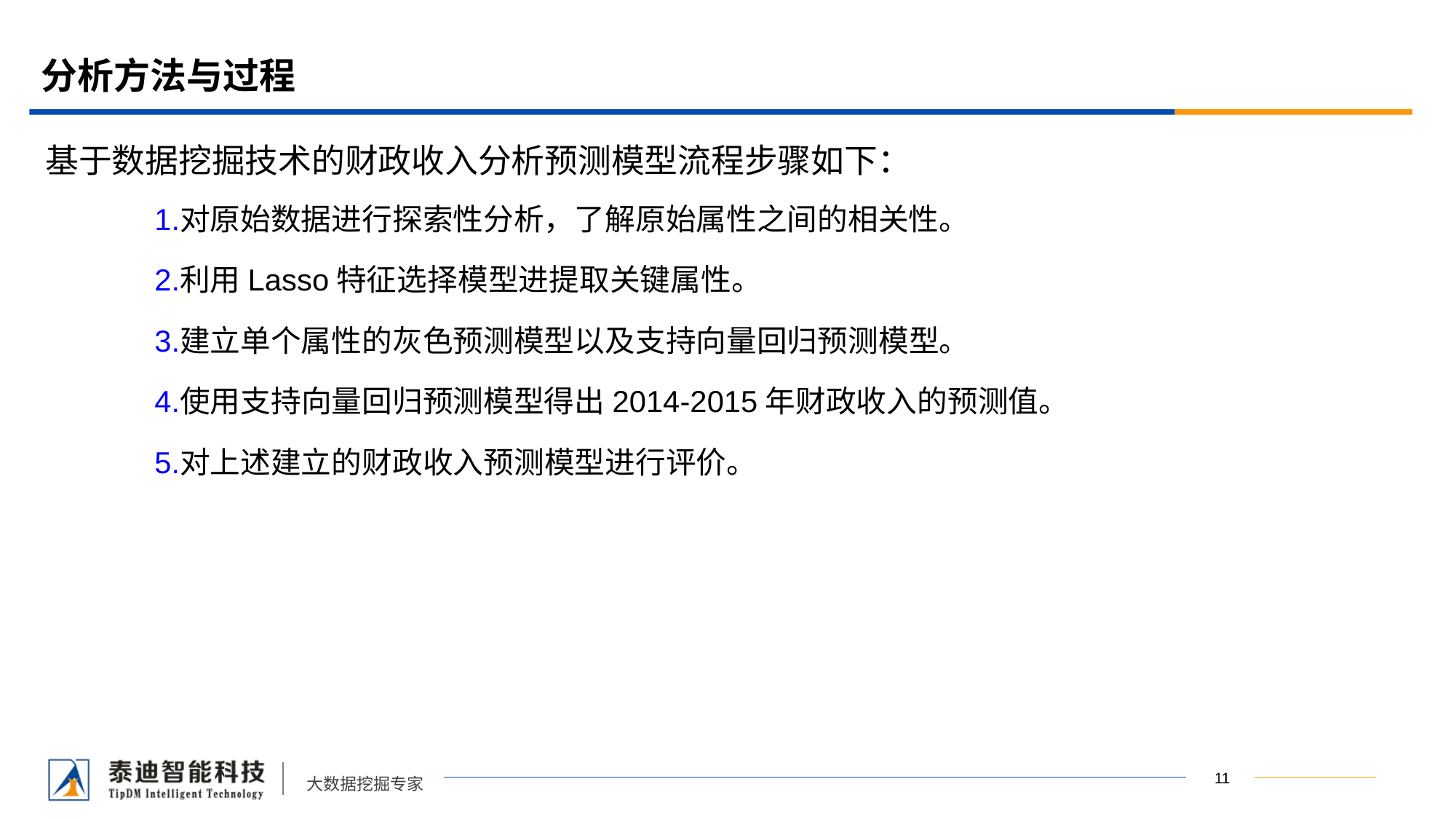

# 分析方法与过程
基于数据挖掘技术的财政收入分析预测模型流程步骤如下：
对原始数据进行探索性分析，了解原始属性之间的相关性。
利用Lasso特征选择模型进提取关键属性。
建立单个属性的灰色预测模型以及支持向量回归预测模型。
使用支持向量回归预测模型得出2014-2015年财政收入的预测值。
对上述建立的财政收入预测模型进行评价。